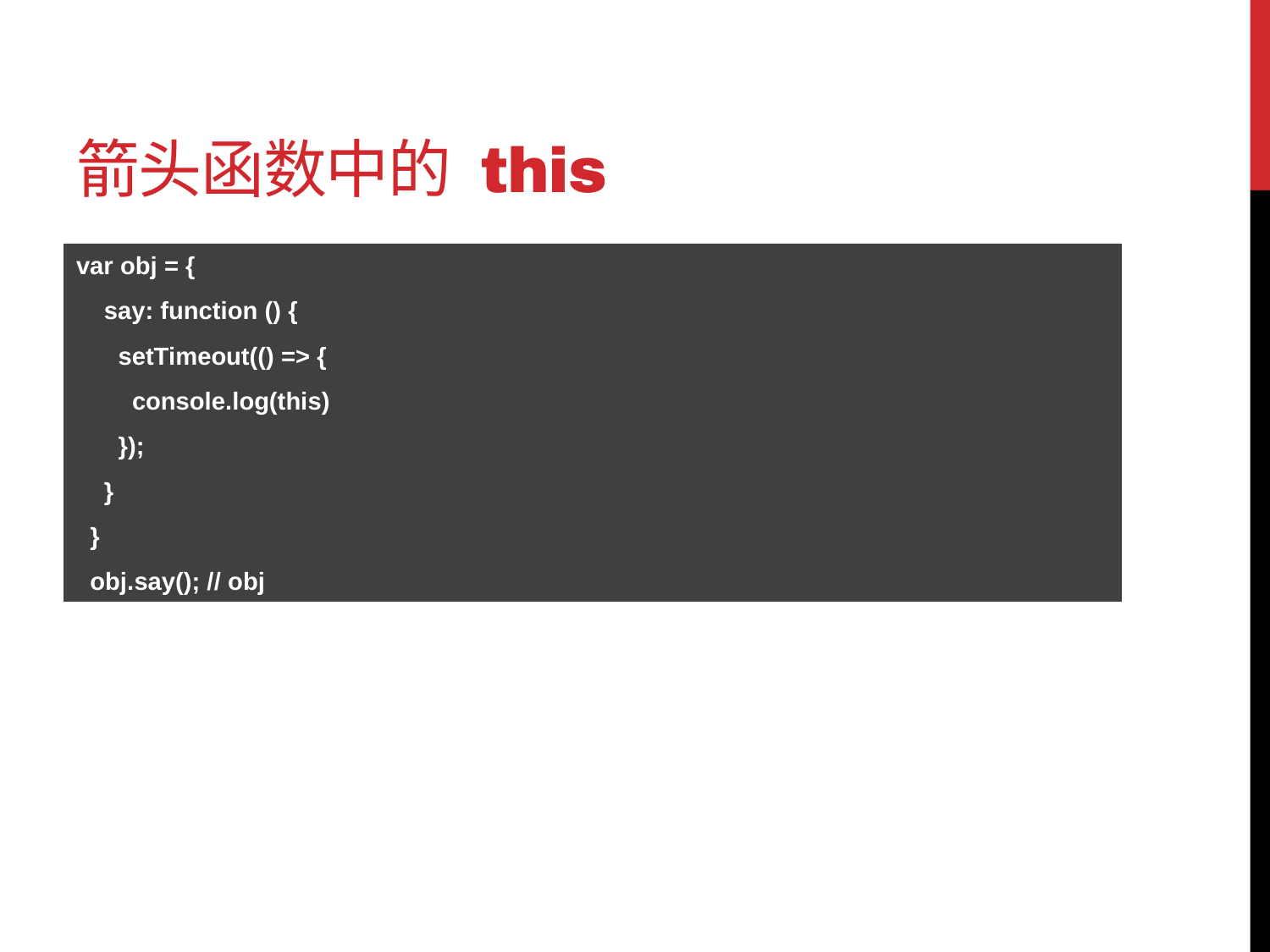

# 箭头函数中的 this

var obj = {
    say: function () {
      setTimeout(() => {
        console.log(this)
      });
    }
  }
  obj.say(); // obj